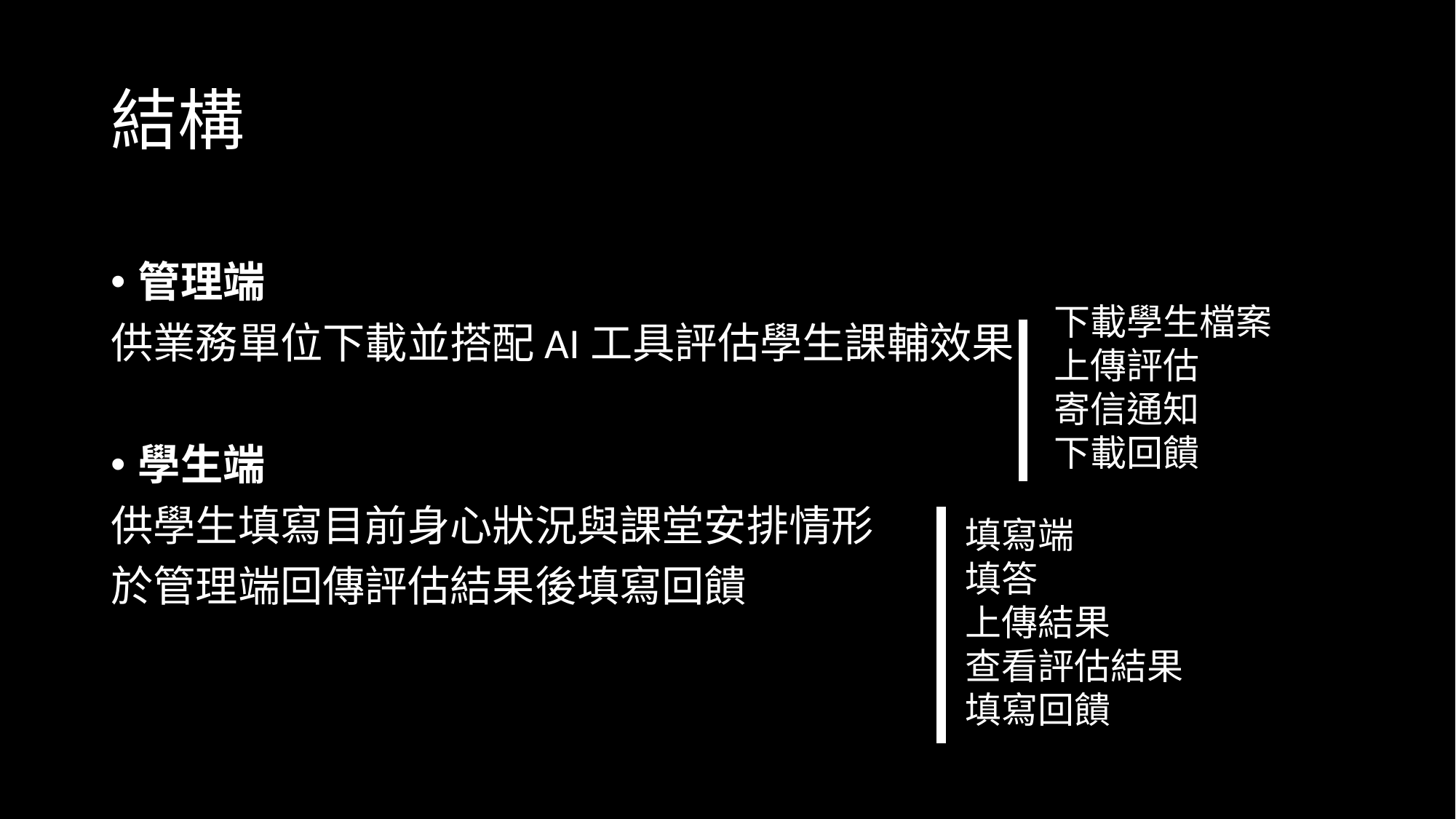

# 結構
管理端
供業務單位下載並搭配AI工具評估學生課輔效果

學生端
供學生填寫目前身心狀況與課堂安排情形
於管理端回傳評估結果後填寫回饋
下載學生檔案
上傳評估
寄信通知
下載回饋
填寫端
填答
上傳結果
查看評估結果
填寫回饋